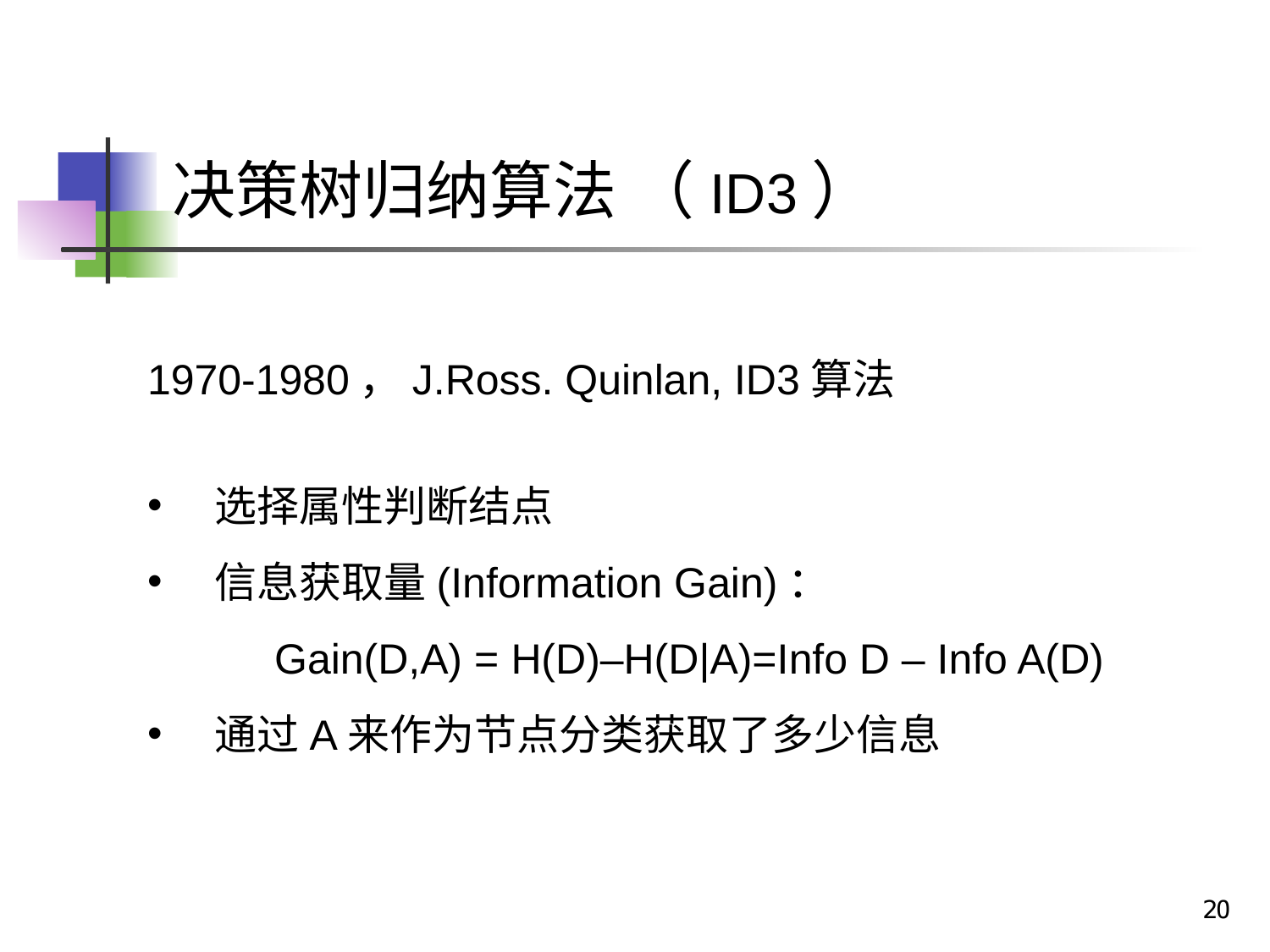

# 决策树归纳算法 （ID3）
1970-1980，J.Ross. Quinlan, ID3算法

 选择属性判断结点
 信息获取量(Information Gain)：
	Gain(D,A) = H(D)–H(D|A)=Info D – Info A(D)
 通过A来作为节点分类获取了多少信息
20